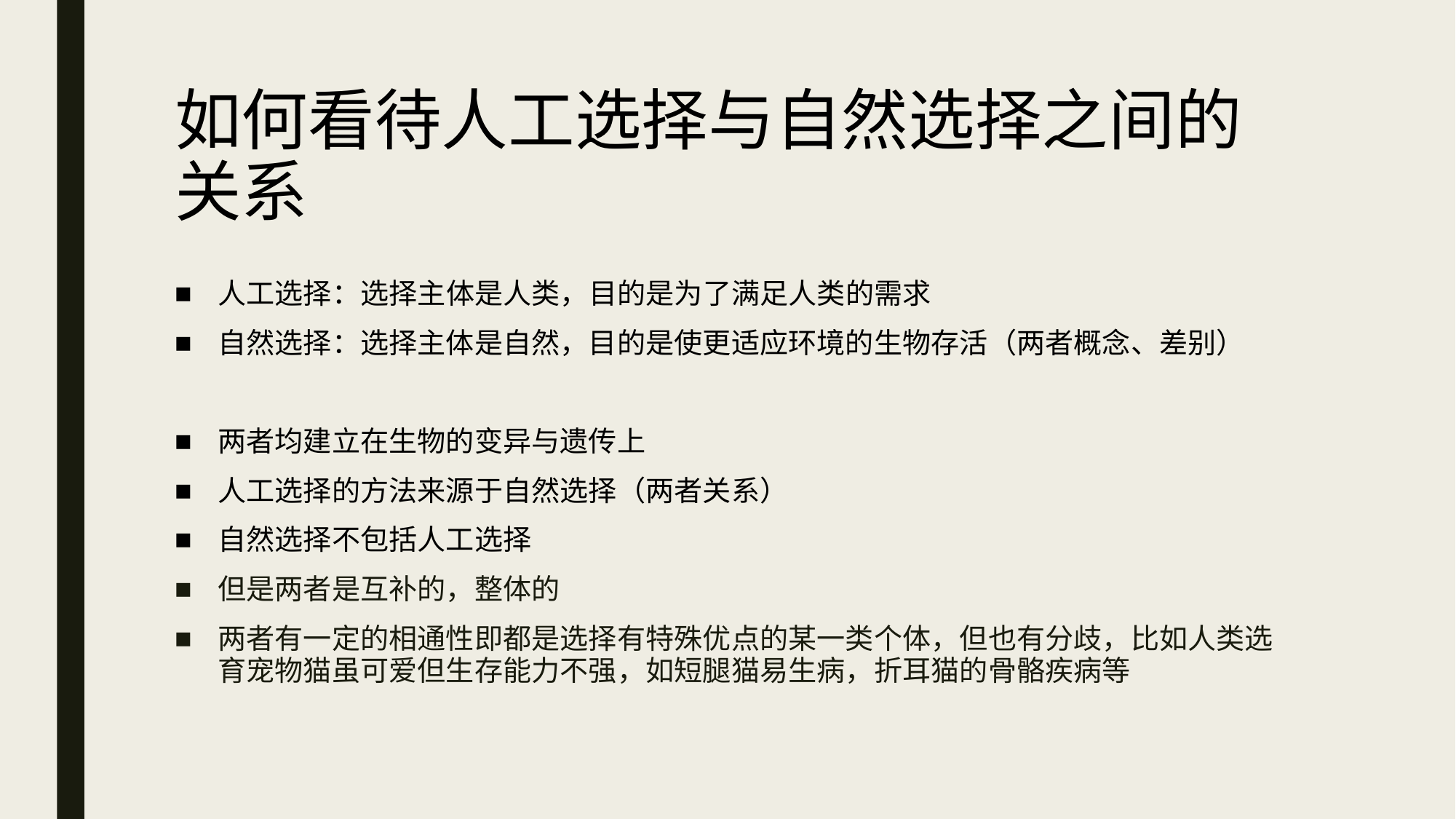

# 如何看待人工选择与自然选择之间的关系
人工选择：选择主体是人类，目的是为了满足人类的需求
自然选择：选择主体是自然，目的是使更适应环境的生物存活（两者概念、差别）

两者均建立在生物的变异与遗传上
人工选择的方法来源于自然选择（两者关系）
自然选择不包括人工选择
但是两者是互补的，整体的
两者有一定的相通性即都是选择有特殊优点的某一类个体，但也有分歧，比如人类选育宠物猫虽可爱但生存能力不强，如短腿猫易生病，折耳猫的骨骼疾病等